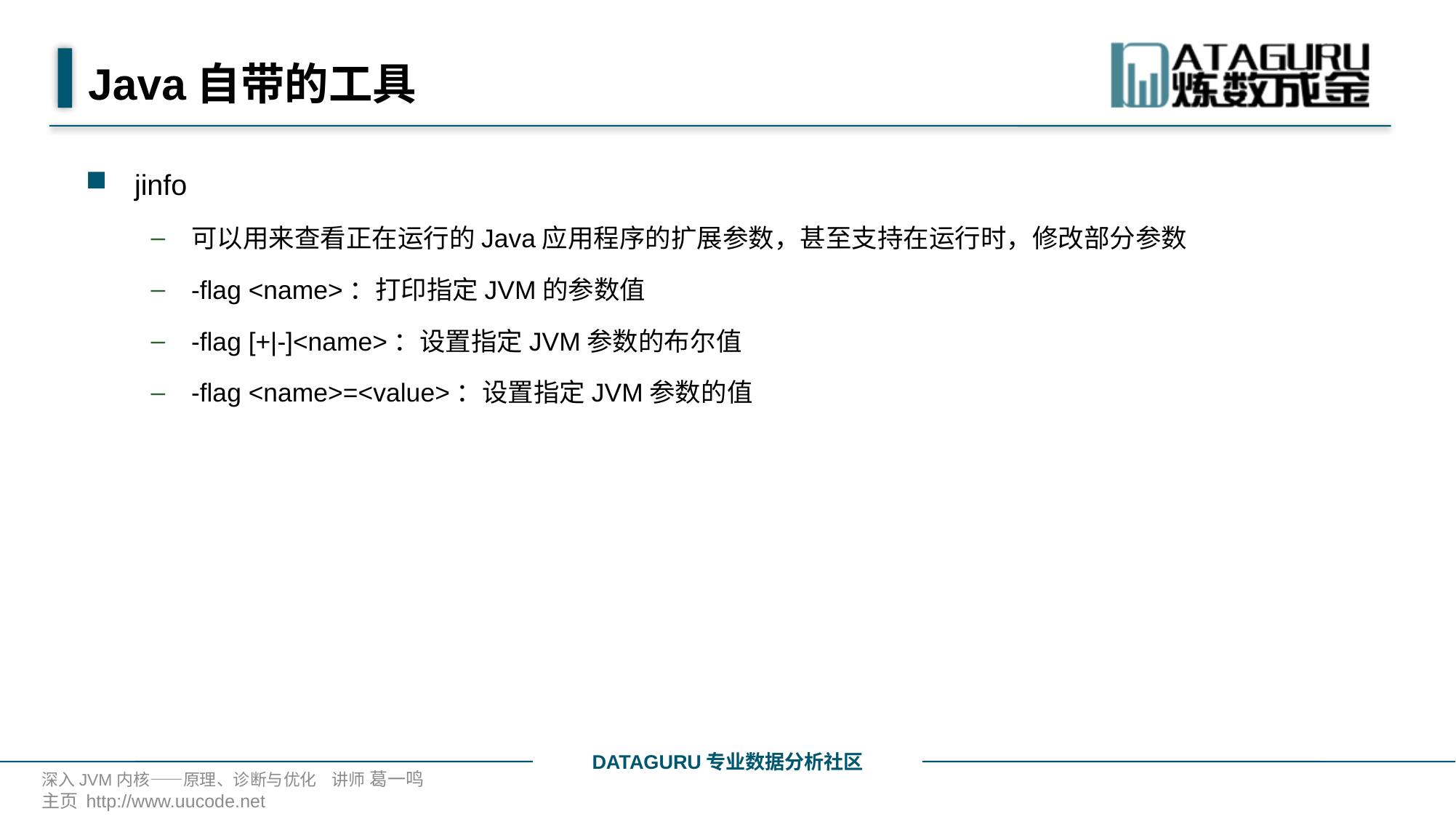

# Java自带的工具
jinfo
可以用来查看正在运行的Java应用程序的扩展参数，甚至支持在运行时，修改部分参数
-flag <name>：打印指定JVM的参数值
-flag [+|-]<name>：设置指定JVM参数的布尔值
-flag <name>=<value>：设置指定JVM参数的值